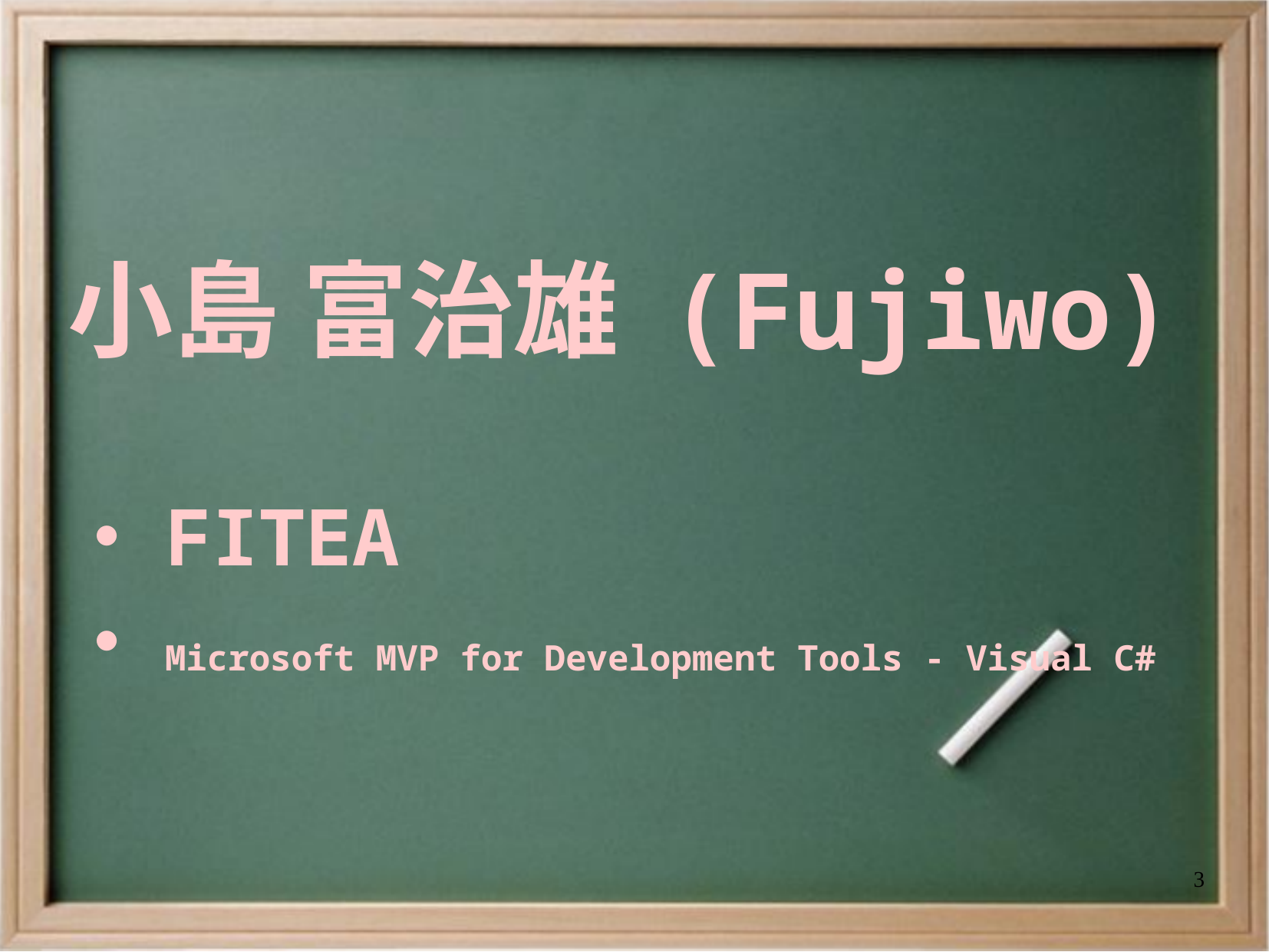

# 小島 富治雄 (Fujiwo) ・FITEA ・Microsoft MVP for Development Tools - Visual C#
3